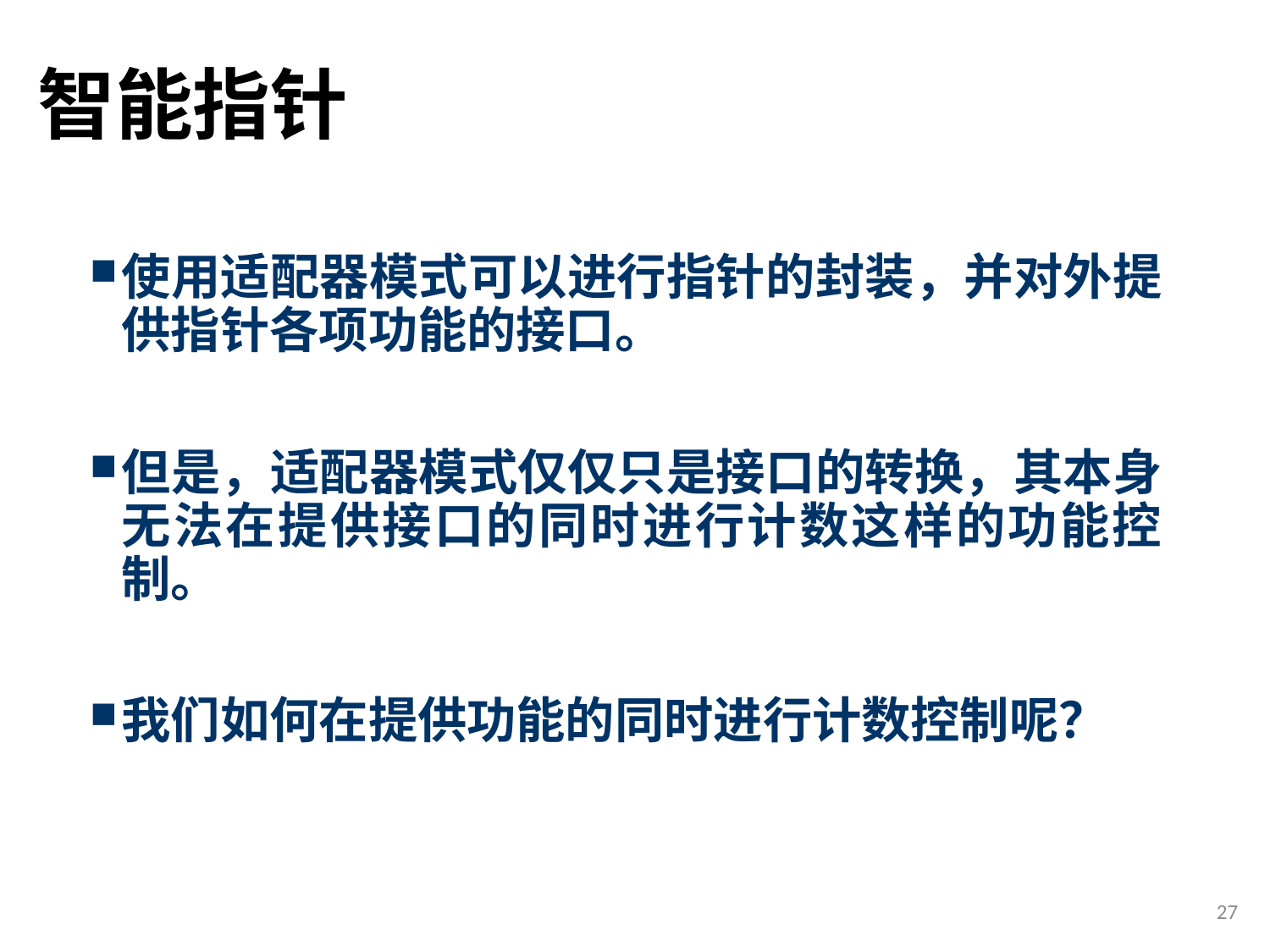

# 智能指针
使用适配器模式可以进行指针的封装，并对外提供指针各项功能的接口。

但是，适配器模式仅仅只是接口的转换，其本身无法在提供接口的同时进行计数这样的功能控制。

我们如何在提供功能的同时进行计数控制呢？
27